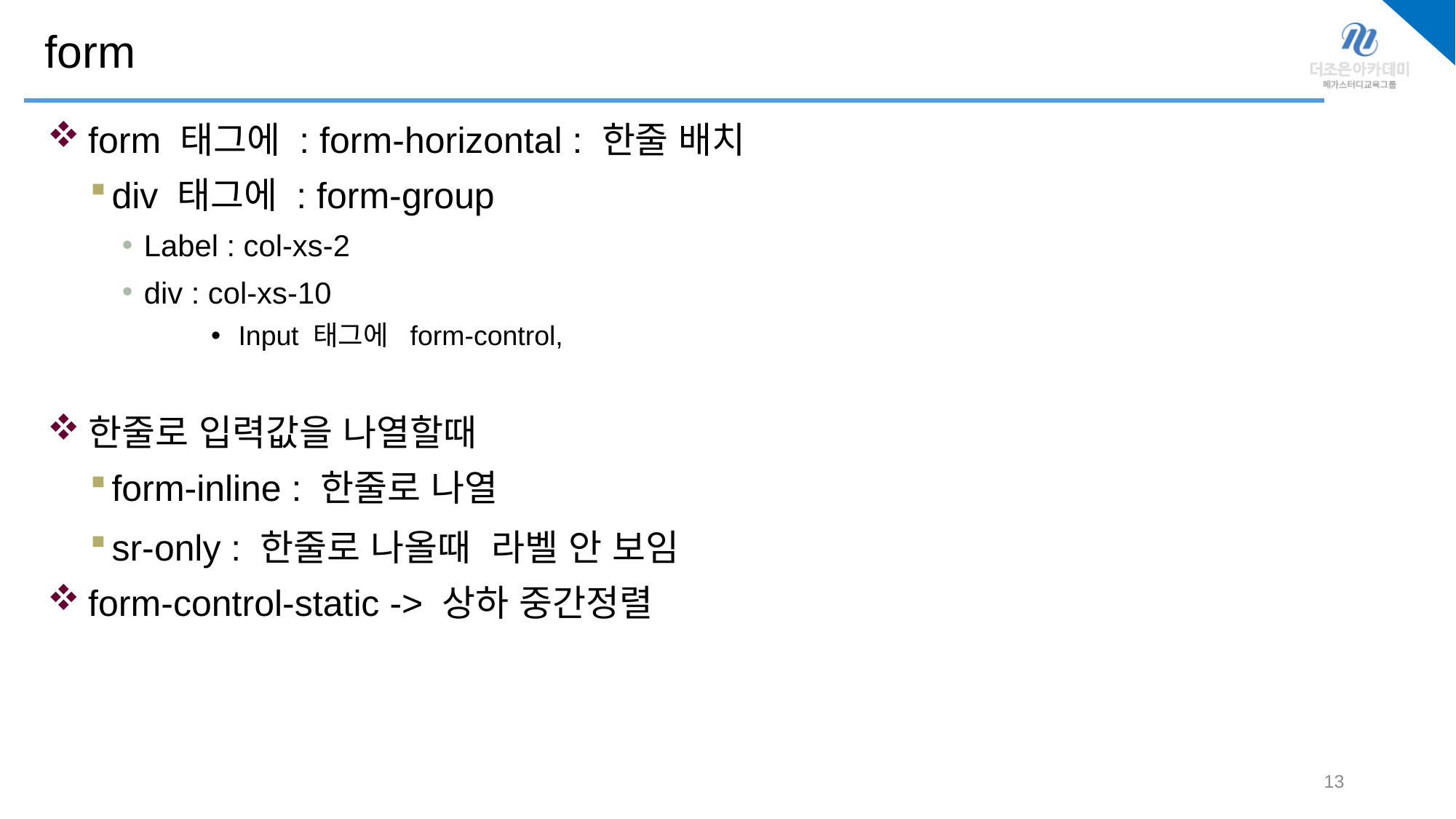

# form
form 태그에 : form-horizontal : 한줄 배치
div 태그에 : form-group
Label : col-xs-2
div : col-xs-10
Input 태그에  form-control,

한줄로 입력값을 나열할때
form-inline : 한줄로 나열
sr-only : 한줄로 나올때  라벨 안 보임
form-control-static -> 상하 중간정렬

13